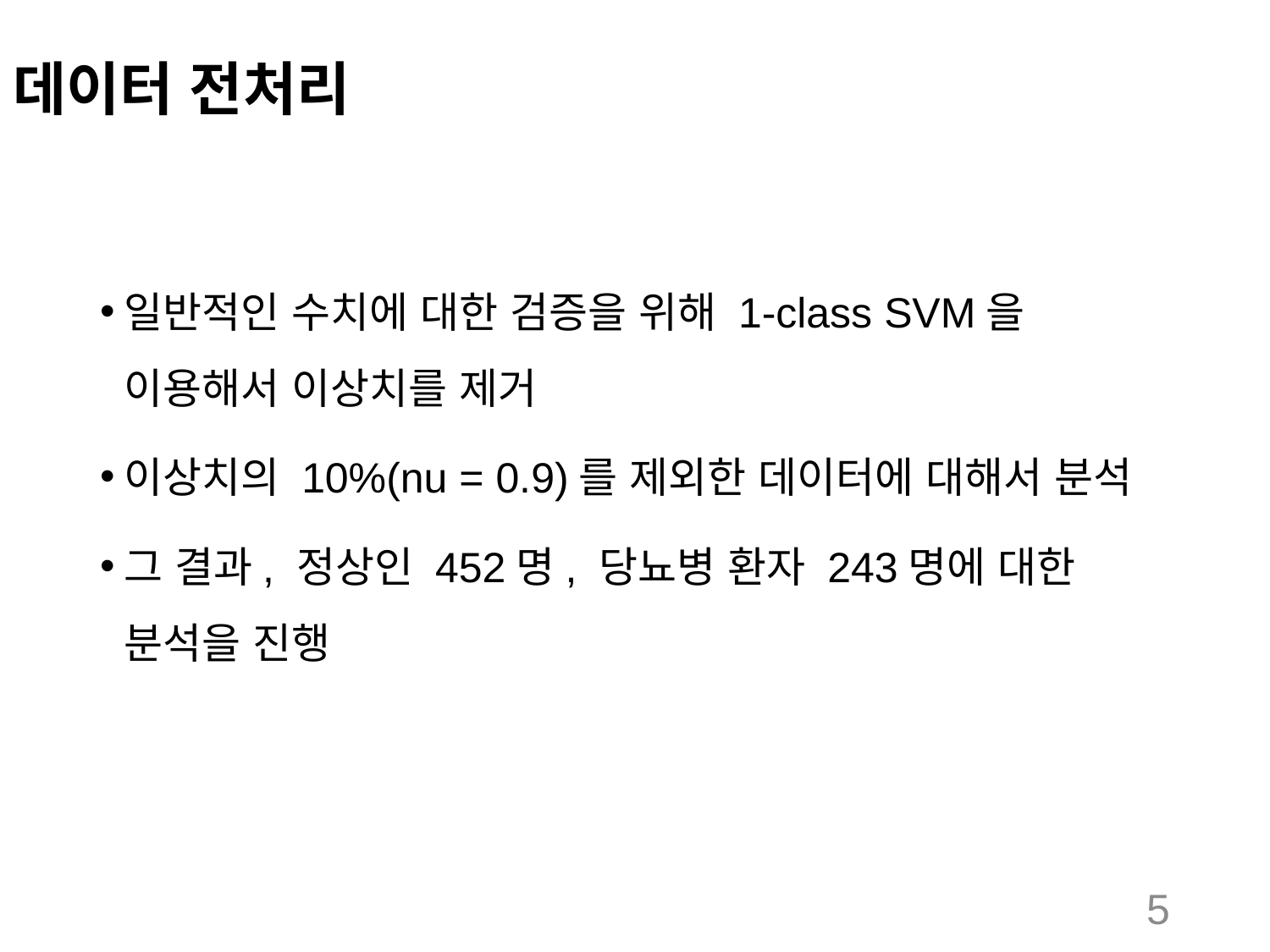

# 데이터 전처리
일반적인 수치에 대한 검증을 위해 1-class SVM을 이용해서 이상치를 제거
이상치의 10%(nu = 0.9)를 제외한 데이터에 대해서 분석
그 결과, 정상인 452명, 당뇨병 환자 243명에 대한 분석을 진행
5